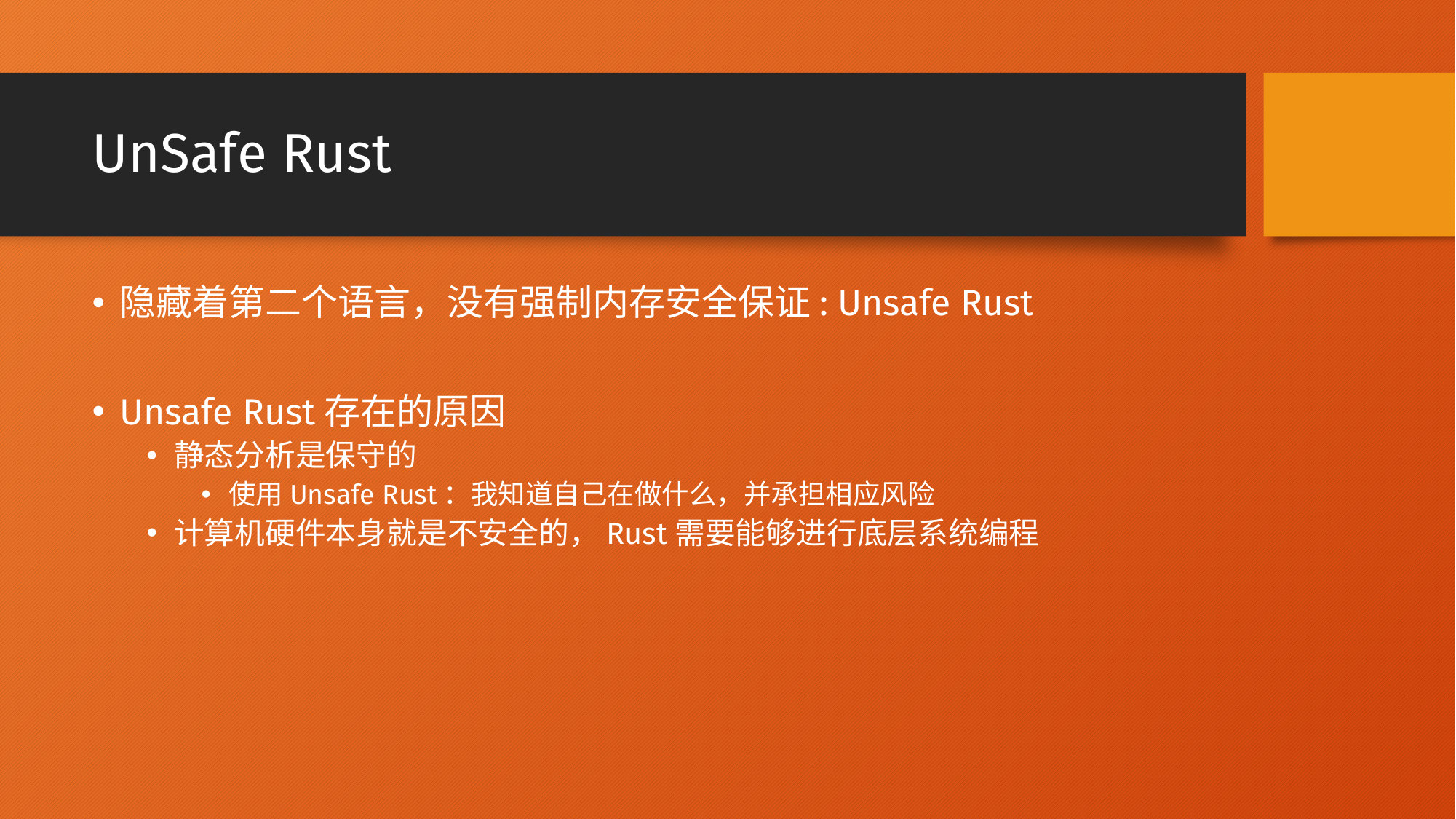

# UnSafe Rust
隐藏着第二个语言，没有强制内存安全保证: Unsafe Rust

Unsafe Rust存在的原因
静态分析是保守的
使用Unsafe Rust：我知道自己在做什么，并承担相应风险
计算机硬件本身就是不安全的，Rust需要能够进行底层系统编程